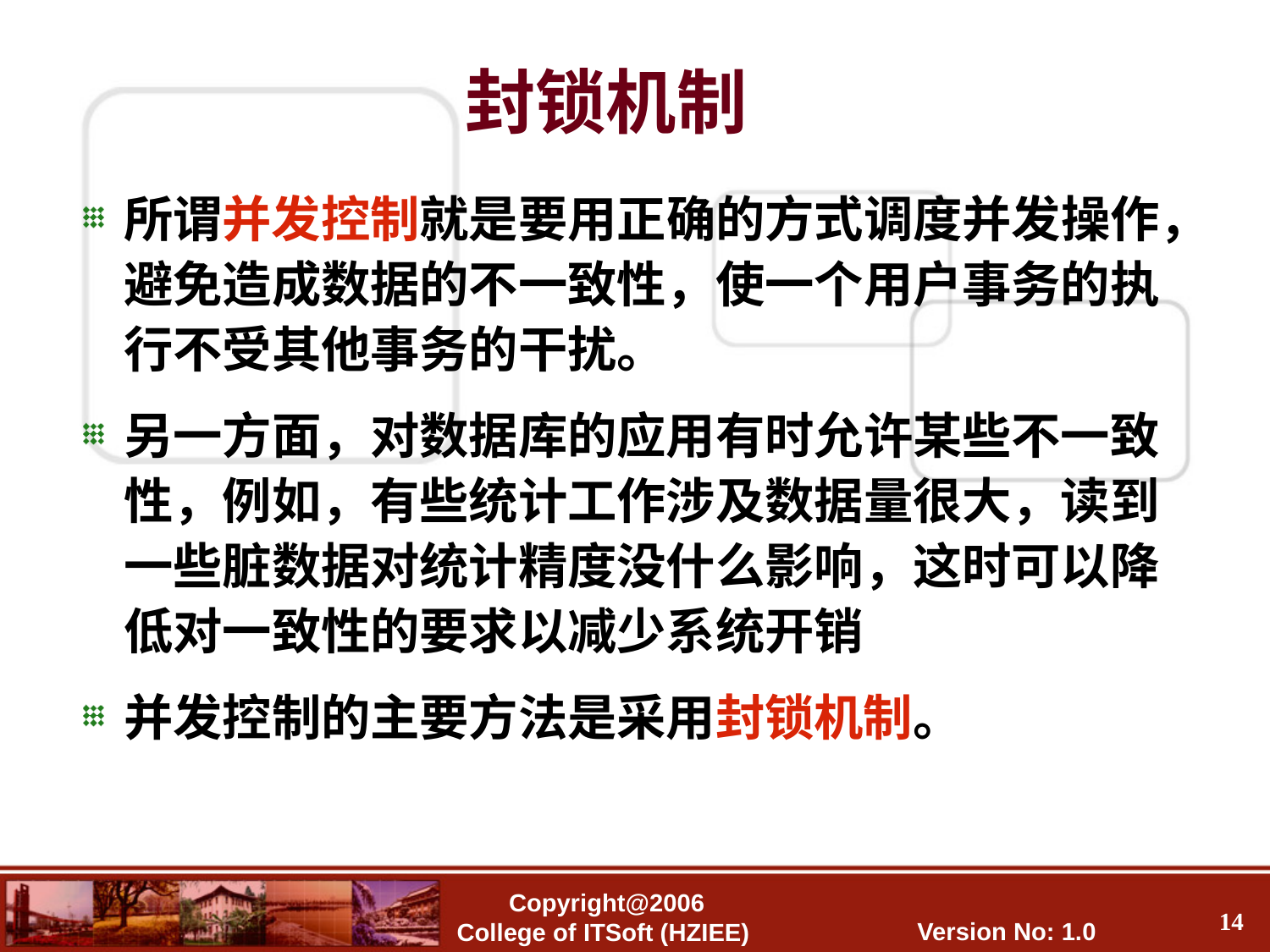

# 封锁机制
所谓并发控制就是要用正确的方式调度并发操作，避免造成数据的不一致性，使一个用户事务的执行不受其他事务的干扰。
另一方面，对数据库的应用有时允许某些不一致性，例如，有些统计工作涉及数据量很大，读到一些脏数据对统计精度没什么影响，这时可以降低对一致性的要求以减少系统开销
并发控制的主要方法是采用封锁机制。